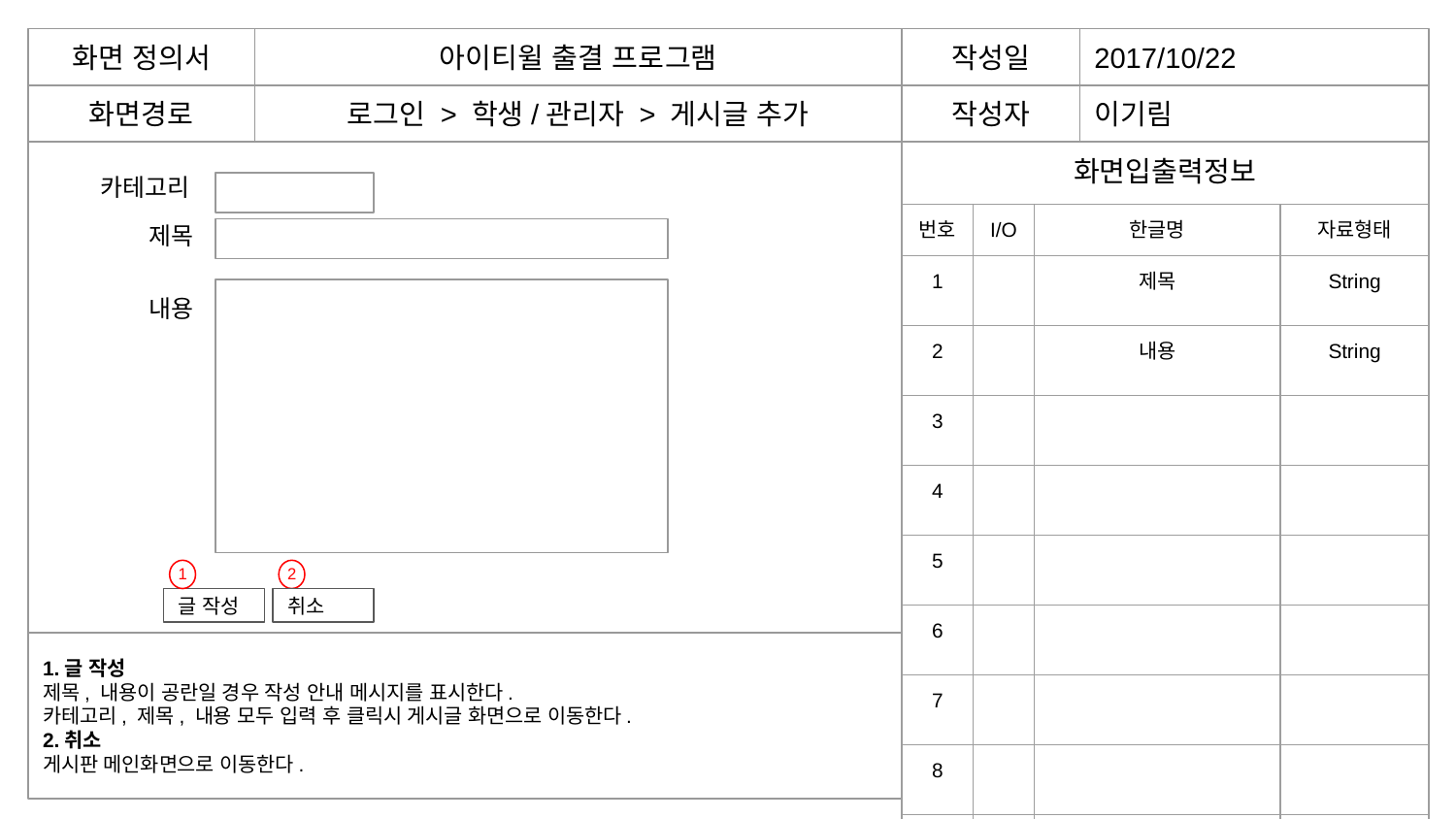

화면 정의서
아이티윌 출결 프로그램
작성일
2017/10/22
화면경로
로그인 > 학생/관리자 > 게시글 추가
작성자
이기림

| 화면입출력정보 |  |  |  |
| --- | --- | --- | --- |
| 번호 | I/O | 한글명 | 자료형태 |
| 1 |  | 제목 | String |
| 2 |  | 내용 | String |
| 3 |  |  |  |
| 4 |  |  |  |
| 5 |  |  |  |
| 6 |  |  |  |
| 7 |  |  |  |
| 8 |  |  |  |
| 9 |  |  |  |
| 10 |  |  |  |
카테고리

제목

내용

2

1

글 작성
취소
1.글 작성
제목, 내용이 공란일 경우 작성 안내 메시지를 표시한다.
카테고리, 제목, 내용 모두 입력 후 클릭시 게시글 화면으로 이동한다.
2.취소
게시판 메인화면으로 이동한다.